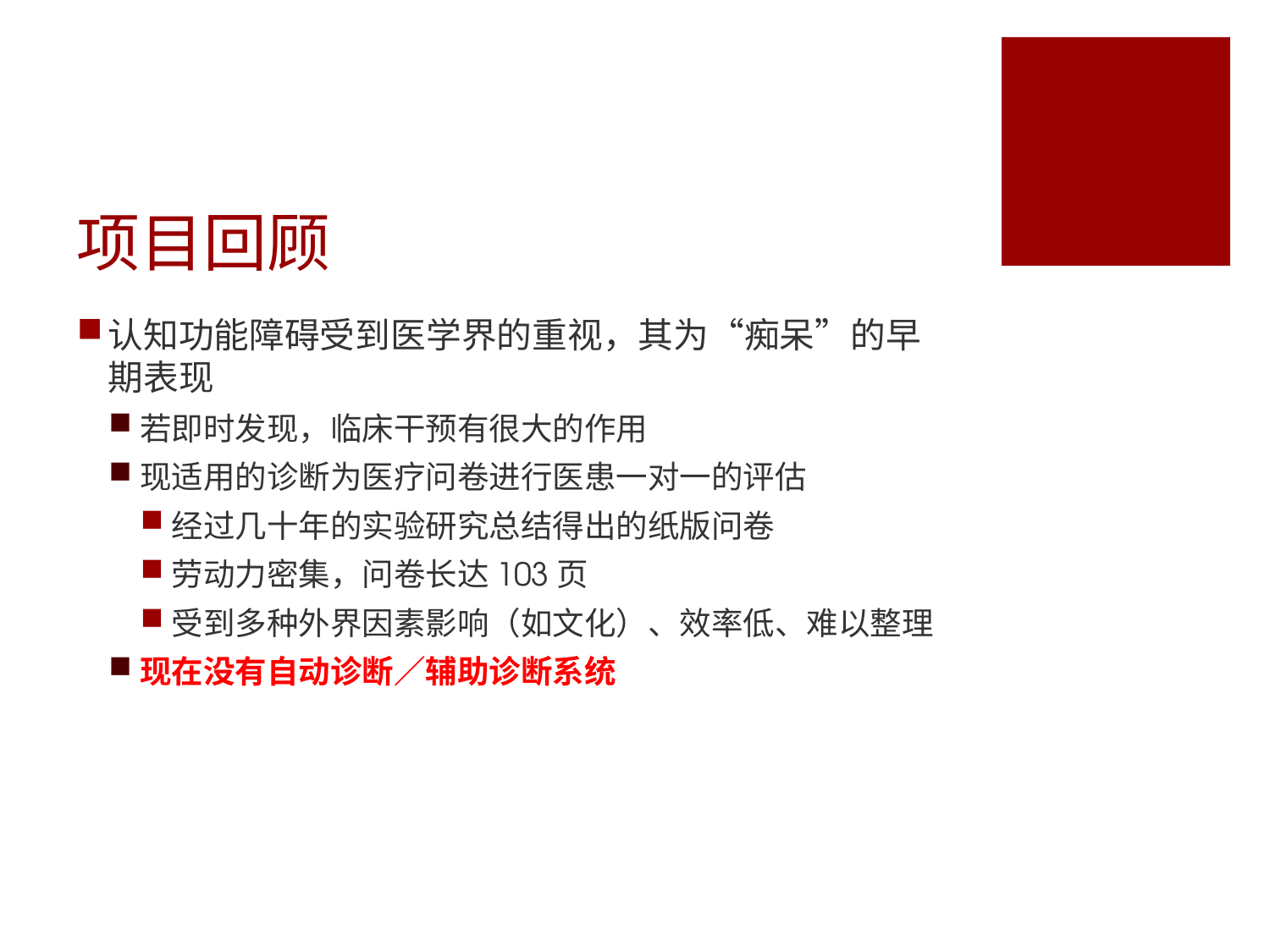

# 项目回顾
认知功能障碍受到医学界的重视，其为“痴呆”的早期表现
若即时发现，临床干预有很大的作用
现适用的诊断为医疗问卷进行医患一对一的评估
经过几十年的实验研究总结得出的纸版问卷
劳动力密集，问卷长达103页
受到多种外界因素影响（如文化）、效率低、难以整理
现在没有自动诊断／辅助诊断系统